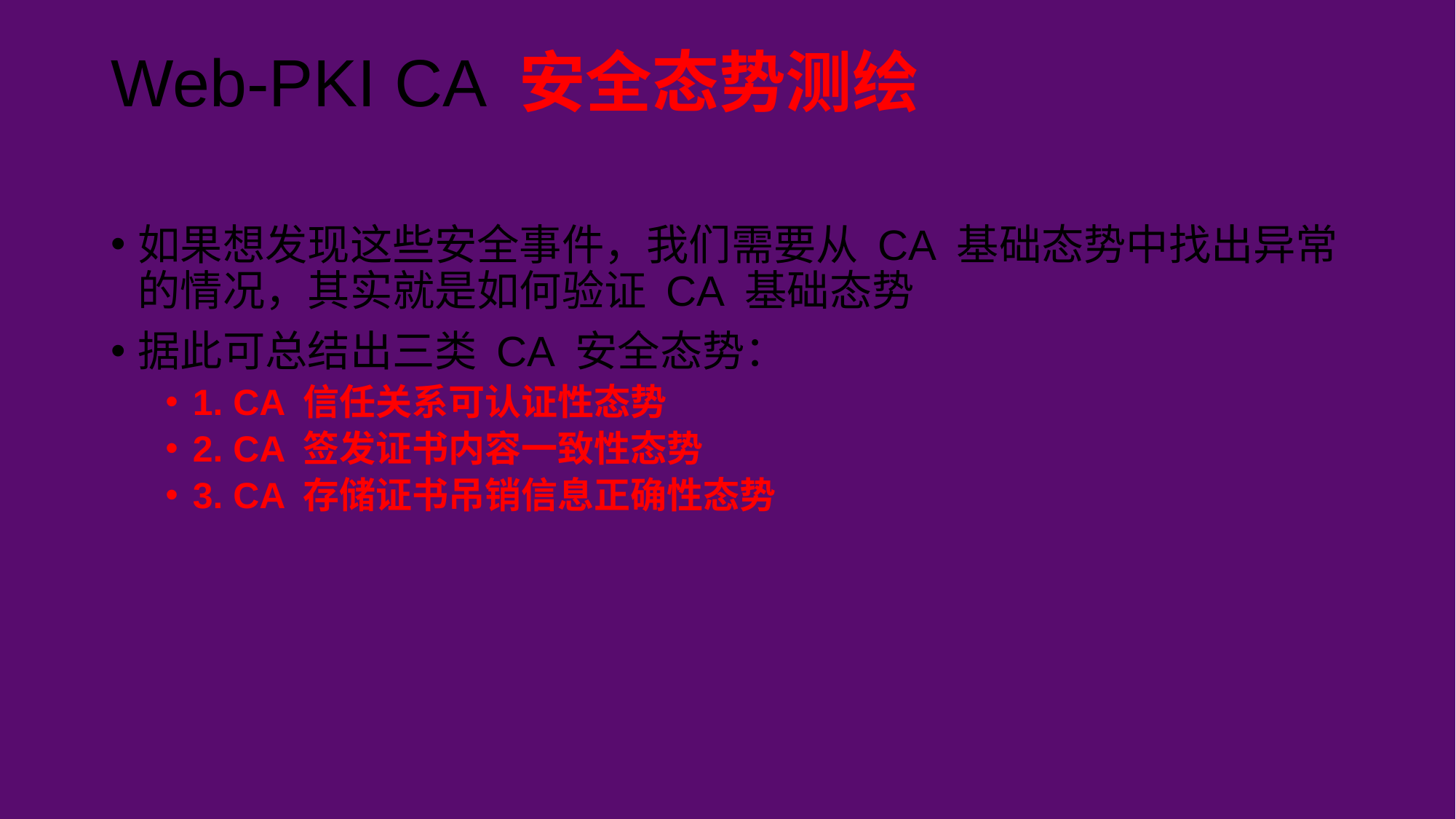

# Web-PKI CA 安全态势测绘
如果想发现这些安全事件，我们需要从 CA 基础态势中找出异常的情况，其实就是如何验证 CA 基础态势
据此可总结出三类 CA 安全态势：
1. CA 信任关系可认证性态势
2. CA 签发证书内容一致性态势
3. CA 存储证书吊销信息正确性态势